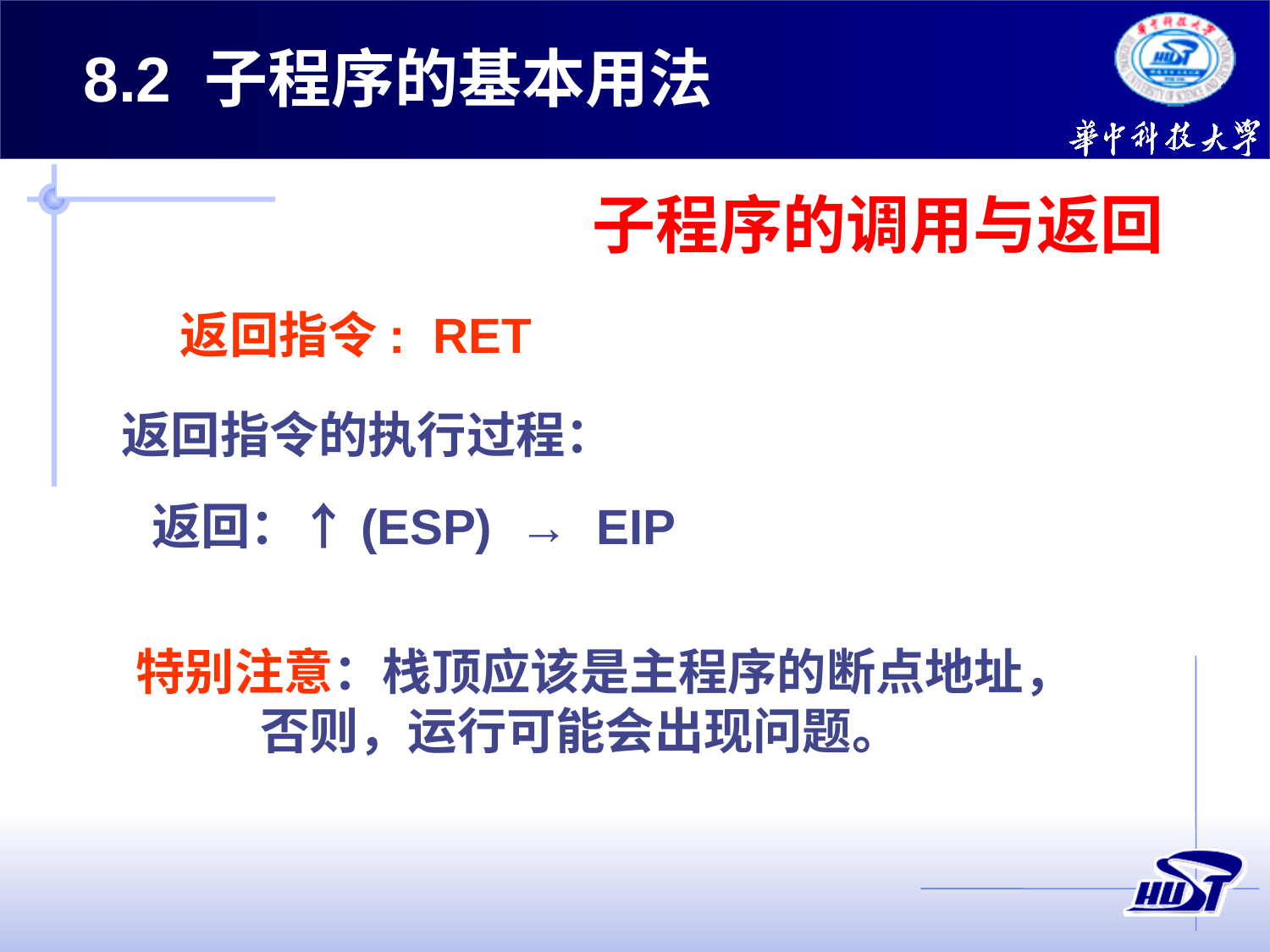

8.2 子程序的基本用法
子程序的调用与返回
返回指令:  RET
返回指令的执行过程：
返回：↑(ESP)  →  EIP
特别注意：栈顶应该是主程序的断点地址，
          否则，运行可能会出现问题。